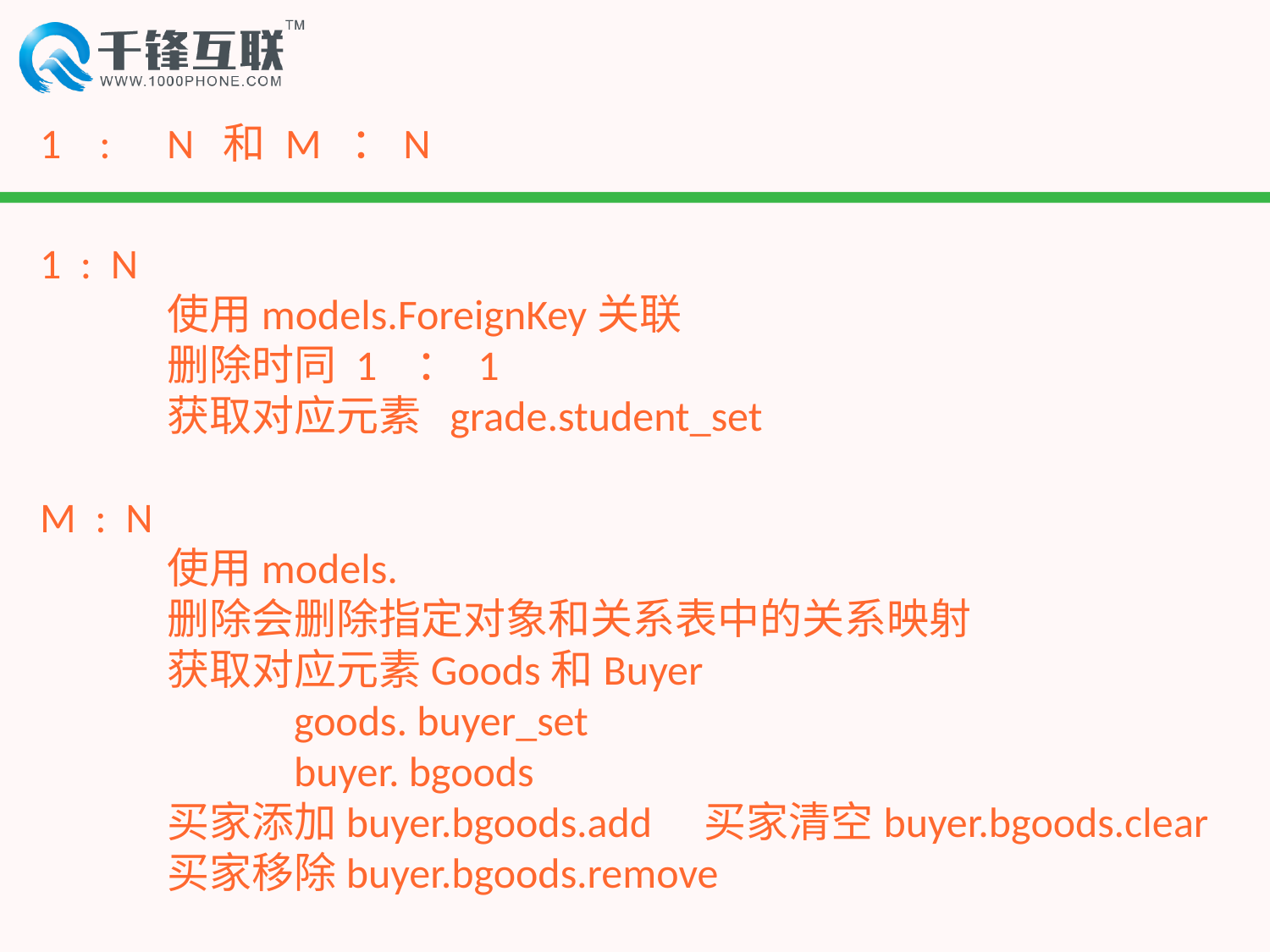

# 1    :	N  和 M  ：N
1  :  N
	使用models.ForeignKey关联
	删除时同 1   ： 1
	获取对应元素  grade.student_set

M  :  N
	使用models.
	删除会删除指定对象和关系表中的关系映射
	获取对应元素Goods和Buyer
		goods. buyer_set
		buyer. bgoods
	买家添加buyer.bgoods.add	  买家清空buyer.bgoods.clear
	买家移除buyer.bgoods.remove